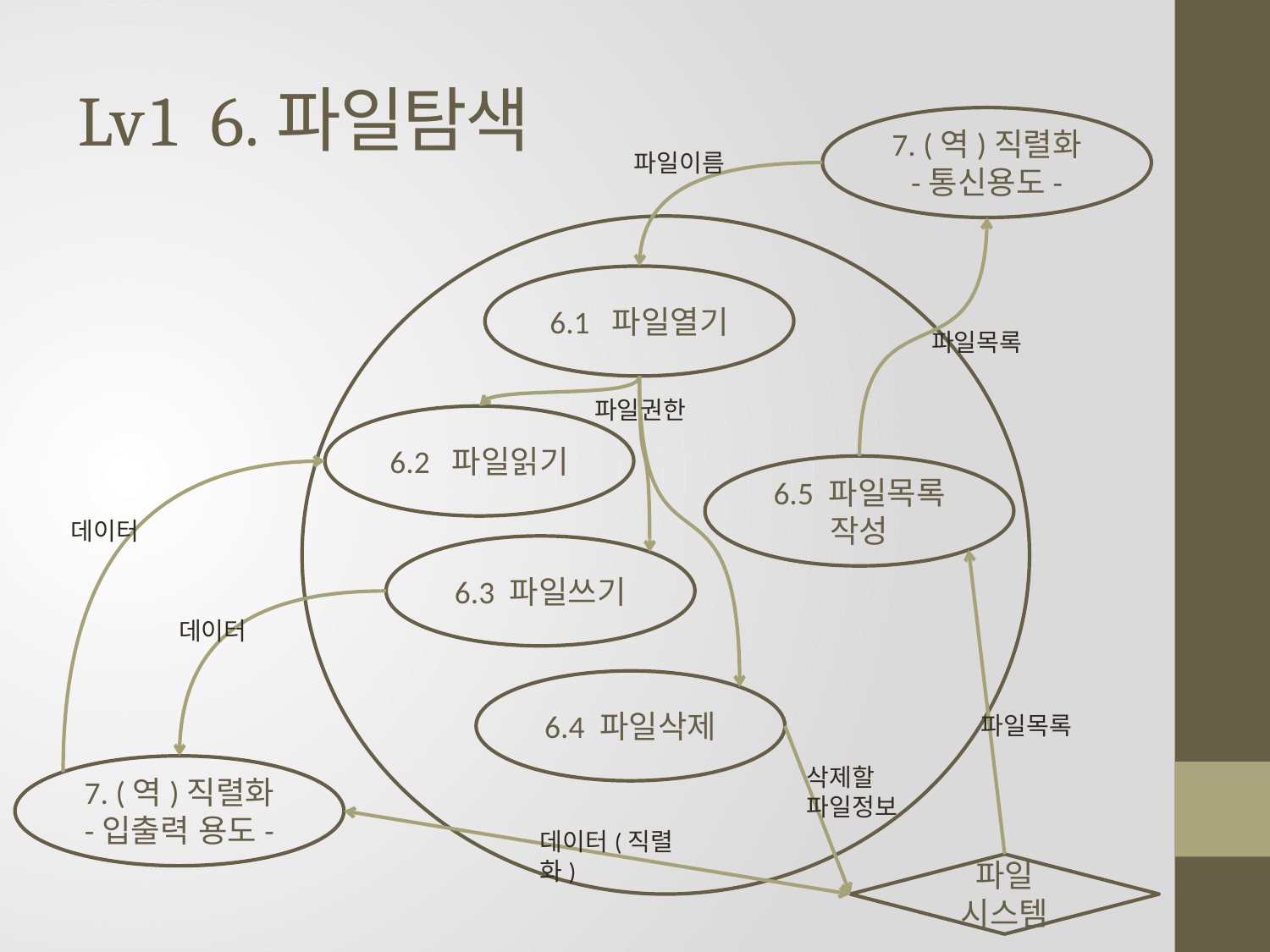

# Lv1  6.파일탐색
7. (역)직렬화
-통신용도-
파일이름

6.1  파일열기
파일목록
파일권한
6.2  파일읽기
6.5 파일목록
작성
데이터
6.3 파일쓰기
데이터
6.4 파일삭제
파일목록
7. (역)직렬화
-입출력 용도-
삭제할
파일정보
데이터(직렬화)
파일
시스템